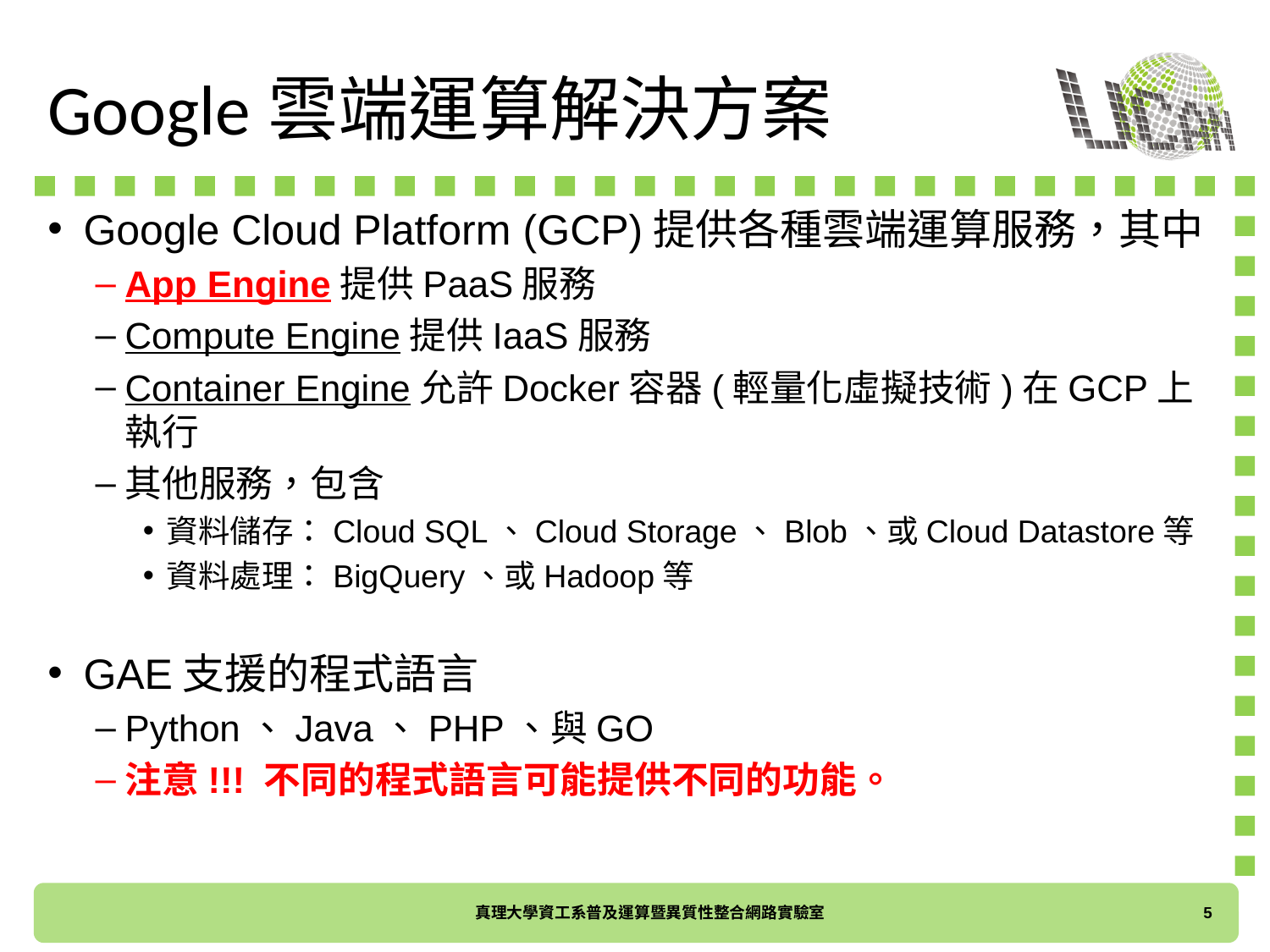

# Google雲端運算解決方案
Google Cloud Platform (GCP)提供各種雲端運算服務，其中
App Engine提供PaaS服務
Compute Engine提供IaaS服務
Container Engine允許Docker容器(輕量化虛擬技術)在GCP上執行
其他服務，包含
資料儲存：Cloud SQL、Cloud Storage、Blob、或Cloud Datastore等
資料處理：BigQuery、或Hadoop等

GAE支援的程式語言
Python、Java、PHP、與GO
注意!!! 不同的程式語言可能提供不同的功能。
5
真理大學資工系普及運算暨異質性整合網路實驗室